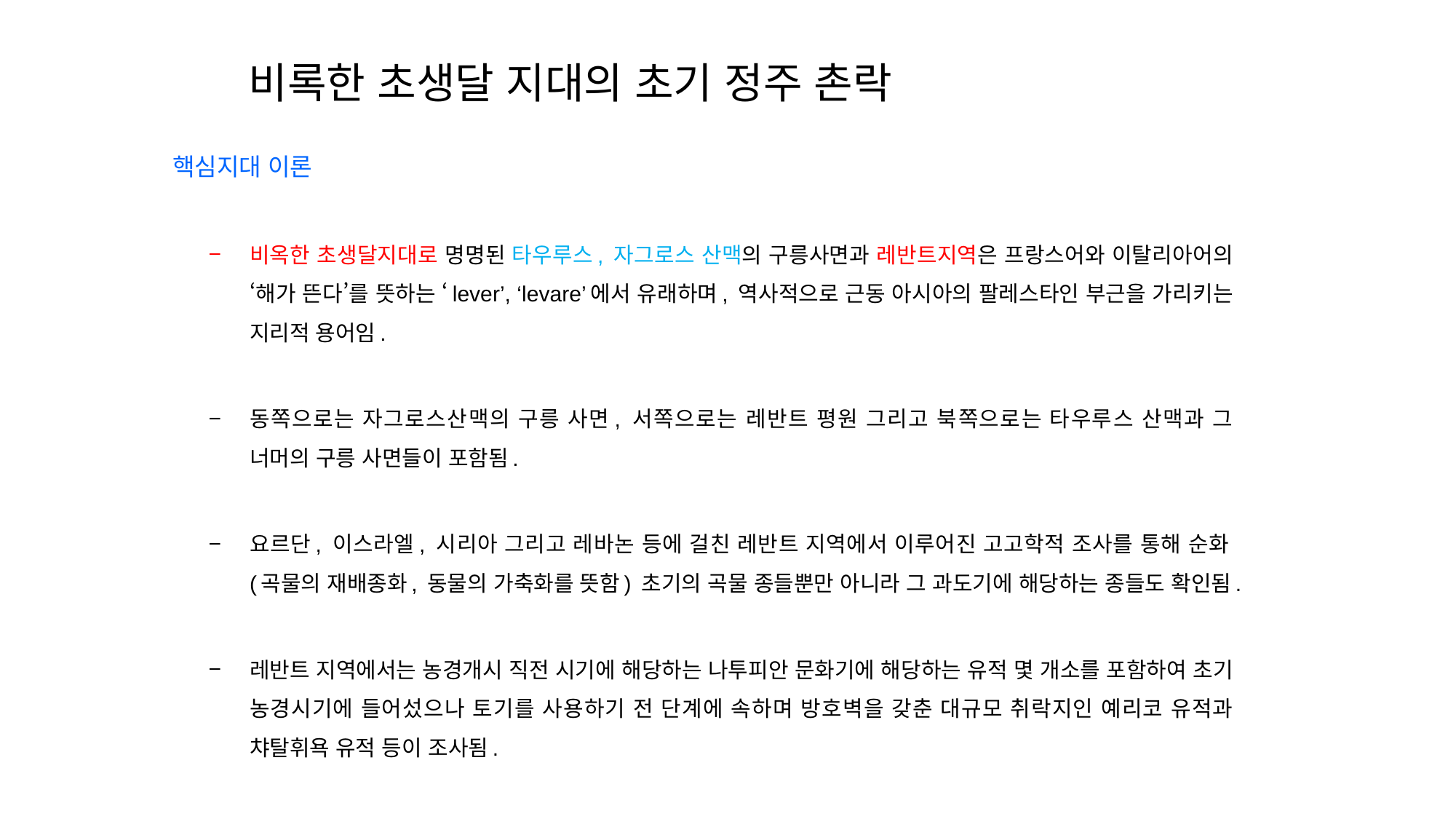

비록한 초생달 지대의 초기 정주 촌락
핵심지대 이론

비옥한 초생달지대로 명명된 타우루스, 자그로스 산맥의 구릉사면과 레반트지역은 프랑스어와 이탈리아어의 ‘해가 뜬다’를 뜻하는 ‘lever’, ‘levare’에서 유래하며, 역사적으로 근동 아시아의 팔레스타인 부근을 가리키는 지리적 용어임.

동쪽으로는 자그로스산맥의 구릉 사면, 서쪽으로는 레반트 평원 그리고 북쪽으로는 타우루스 산맥과 그 너머의 구릉 사면들이 포함됨.

요르단, 이스라엘, 시리아 그리고 레바논 등에 걸친 레반트 지역에서 이루어진 고고학적 조사를 통해 순화(곡물의 재배종화, 동물의 가축화를 뜻함) 초기의 곡물 종들뿐만 아니라 그 과도기에 해당하는 종들도 확인됨.

레반트 지역에서는 농경개시 직전 시기에 해당하는 나투피안 문화기에 해당하는 유적 몇 개소를 포함하여 초기 농경시기에 들어섰으나 토기를 사용하기 전 단계에 속하며 방호벽을 갖춘 대규모 취락지인 예리코 유적과 챠탈휘욕 유적 등이 조사됨.